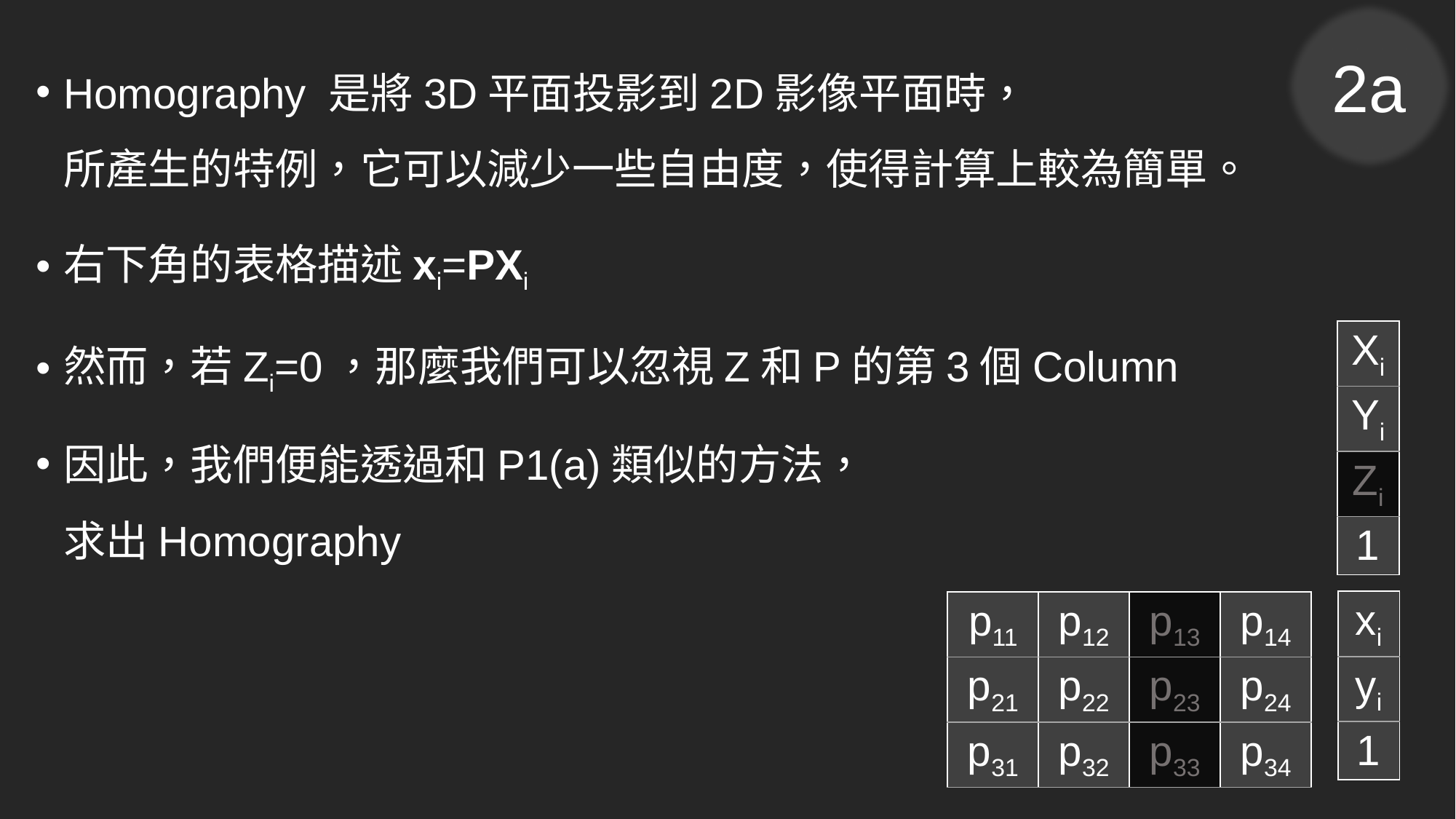

2a
Homography 是將3D平面投影到2D影像平面時，
所產生的特例，它可以減少一些自由度，使得計算上較為簡單。
右下角的表格描述xi=PXi
然而，若Zi=0，那麼我們可以忽視Z和P的第3個Column
因此，我們便能透過和P1(a)類似的方法，
求出Homography
| Xi |
| --- |
| Yi |
| Zi |
| 1 |
| xi |
| --- |
| yi |
| 1 |
| p11 | p12 | p13 | p14 |
| --- | --- | --- | --- |
| p21 | p22 | p23 | p24 |
| p31 | p32 | p33 | p34 |